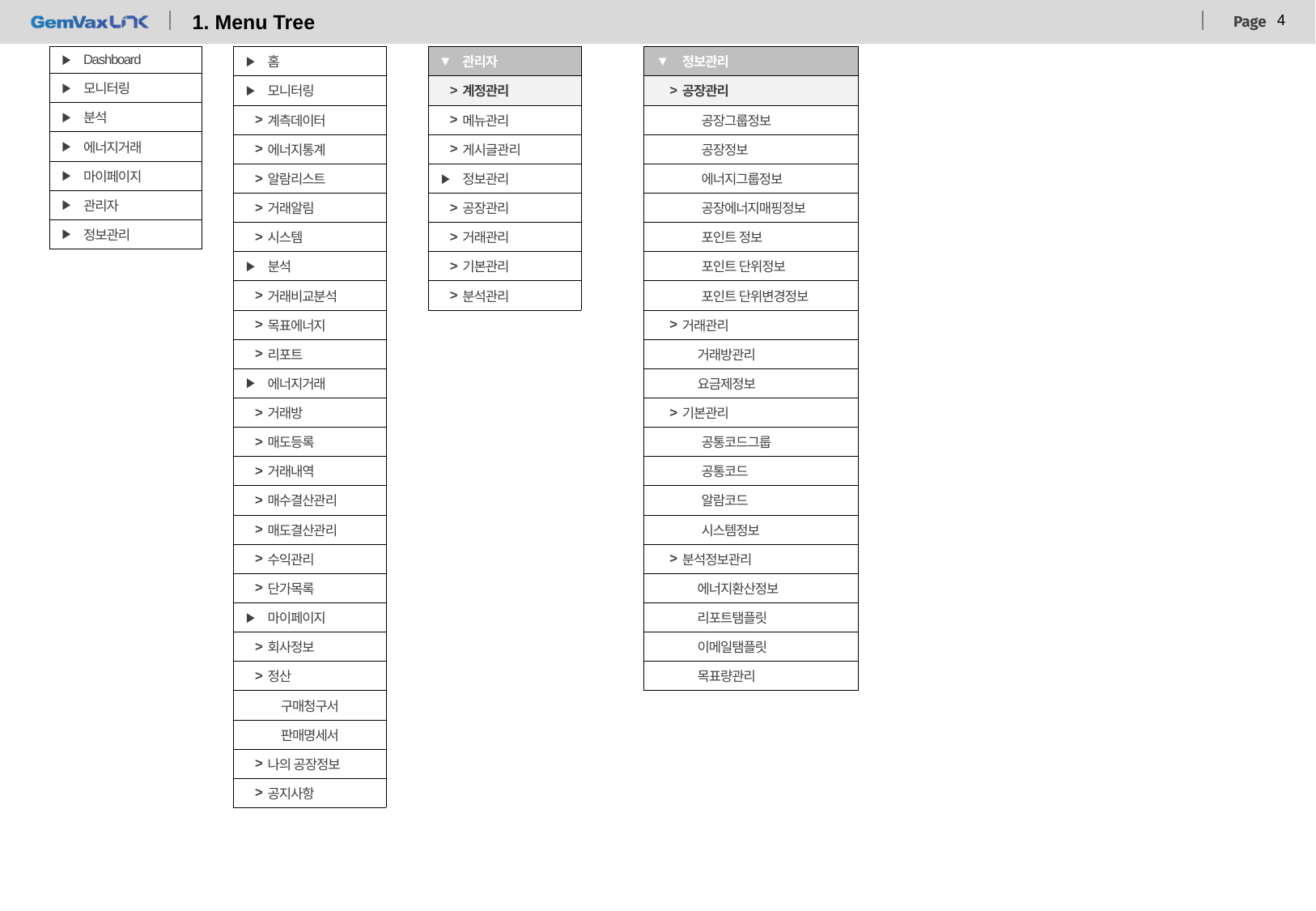

# 1. Menu Tree
| ▶ | Dashboard |
| --- | --- |
| ▶ | 모니터링 |
| ▶ | 분석 |
| ▶ | 에너지거래 |
| ▶ | 마이페이지 |
| ▶ | 관리자 |
| ▶ | 정보관리 |
| ▶ | 홈 |
| --- | --- |
| ▶ | 모니터링 |
| > | 계측데이터 |
| > | 에너지통계 |
| > | 알람리스트 |
| > | 거래알림 |
| > | 시스템 |
| ▶ | 분석 |
| > | 거래비교분석 |
| > | 목표에너지 |
| > | 리포트 |
| ▶ | 에너지거래 |
| > | 거래방 |
| > | 매도등록 |
| > | 거래내역 |
| > | 매수결산관리 |
| > | 매도결산관리 |
| > | 수익관리 |
| > | 단가목록 |
| ▶ | 마이페이지 |
| > | 회사정보 |
| > | 정산 |
|  | 구매청구서 |
|  | 판매명세서 |
| > | 나의 공장정보 |
| > | 공지사항 |
| ▼ | 관리자 |
| --- | --- |
| > | 계정관리 |
| > | 메뉴관리 |
| > | 게시글관리 |
| ▶ | 정보관리 |
| > | 공장관리 |
| > | 거래관리 |
| > | 기본관리 |
| > | 분석관리 |
| ▼ | 정보관리 |
| --- | --- |
| > | 공장관리 |
|  | 공장그룹정보 |
|  | 공장정보 |
|  | 에너지그룹정보 |
|  | 공장에너지매핑정보 |
|  | 포인트 정보 |
|  | 포인트 단위정보 |
|  | 포인트 단위변경정보 |
| > | 거래관리 |
|  | 거래방관리 |
|  | 요금제정보 |
| > | 기본관리 |
|  | 공통코드그룹 |
|  | 공통코드 |
|  | 알람코드 |
|  | 시스템정보 |
| > | 분석정보관리 |
|  | 에너지환산정보 |
|  | 리포트탬플릿 |
|  | 이메일탬플릿 |
|  | 목표량관리 |